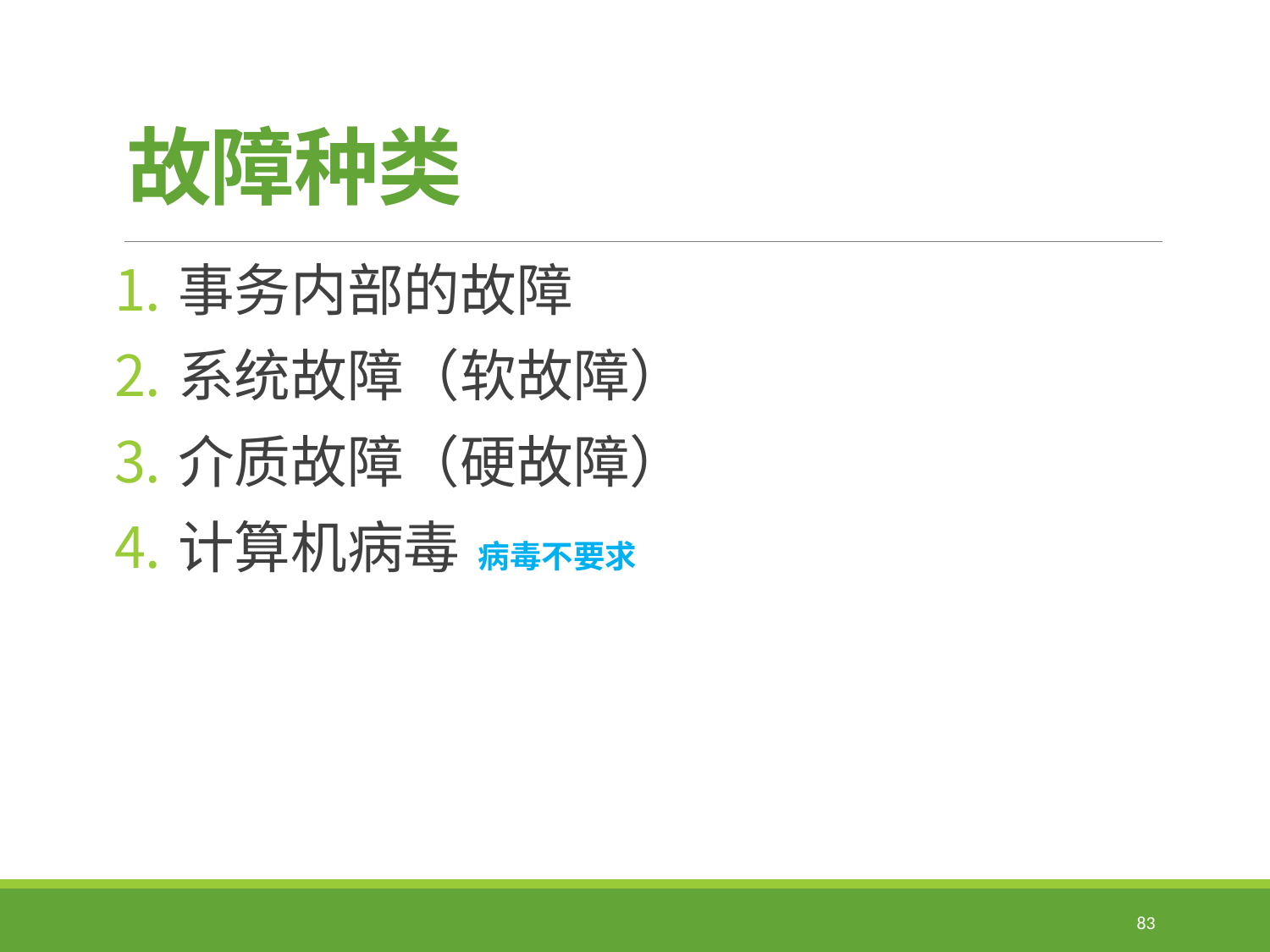

# 故障种类
事务内部的故障
系统故障（软故障）
介质故障（硬故障）
计算机病毒

病毒不要求
83